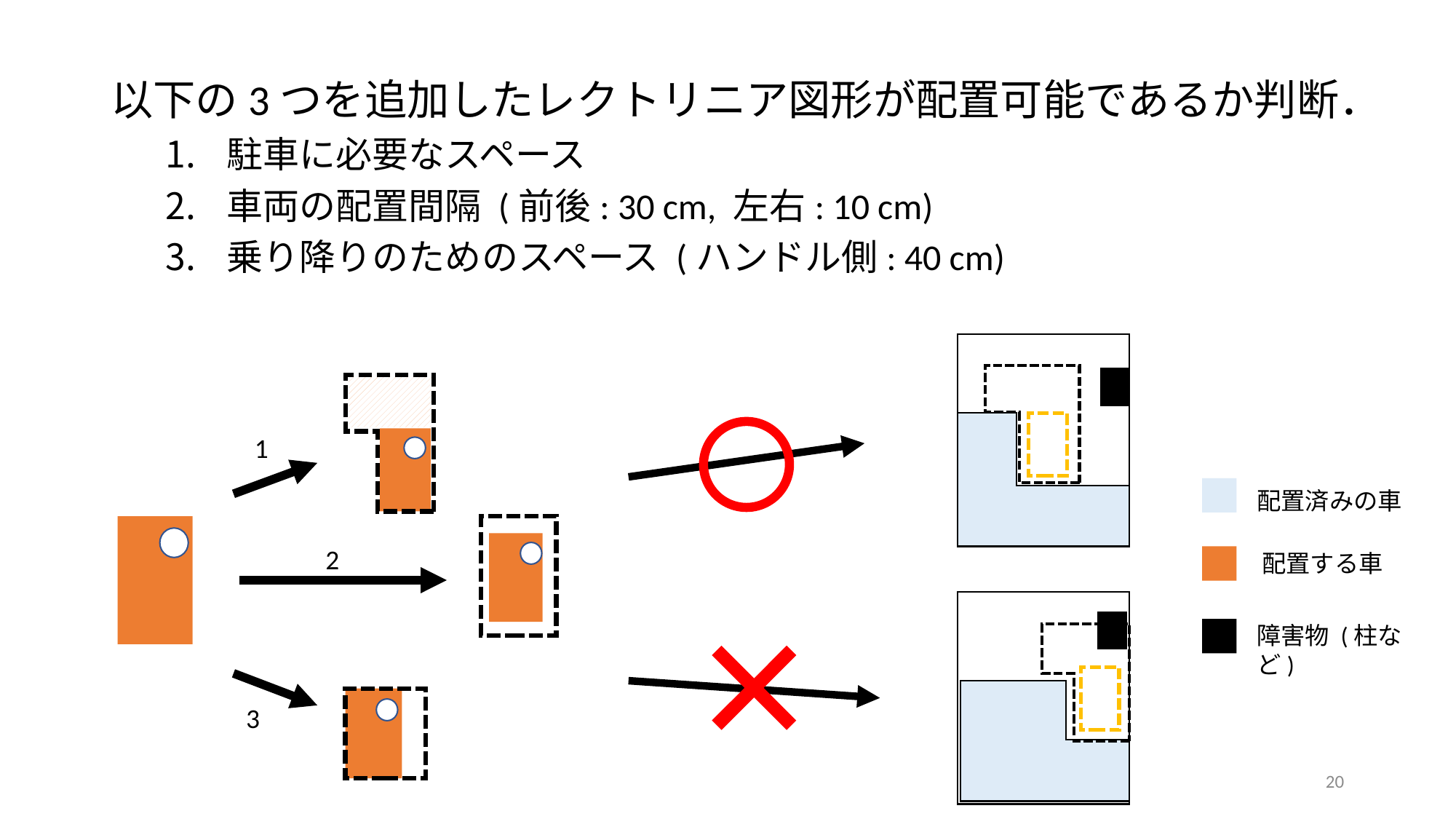

以下の3つを追加したレクトリニア図形が配置可能であるか判断．
駐車に必要なスペース
車両の配置間隔 (前後: 30 cm, 左右: 10 cm)
乗り降りのためのスペース (ハンドル側: 40 cm)

1

配置済みの車

2

配置する車

障害物 (柱など)

3

20